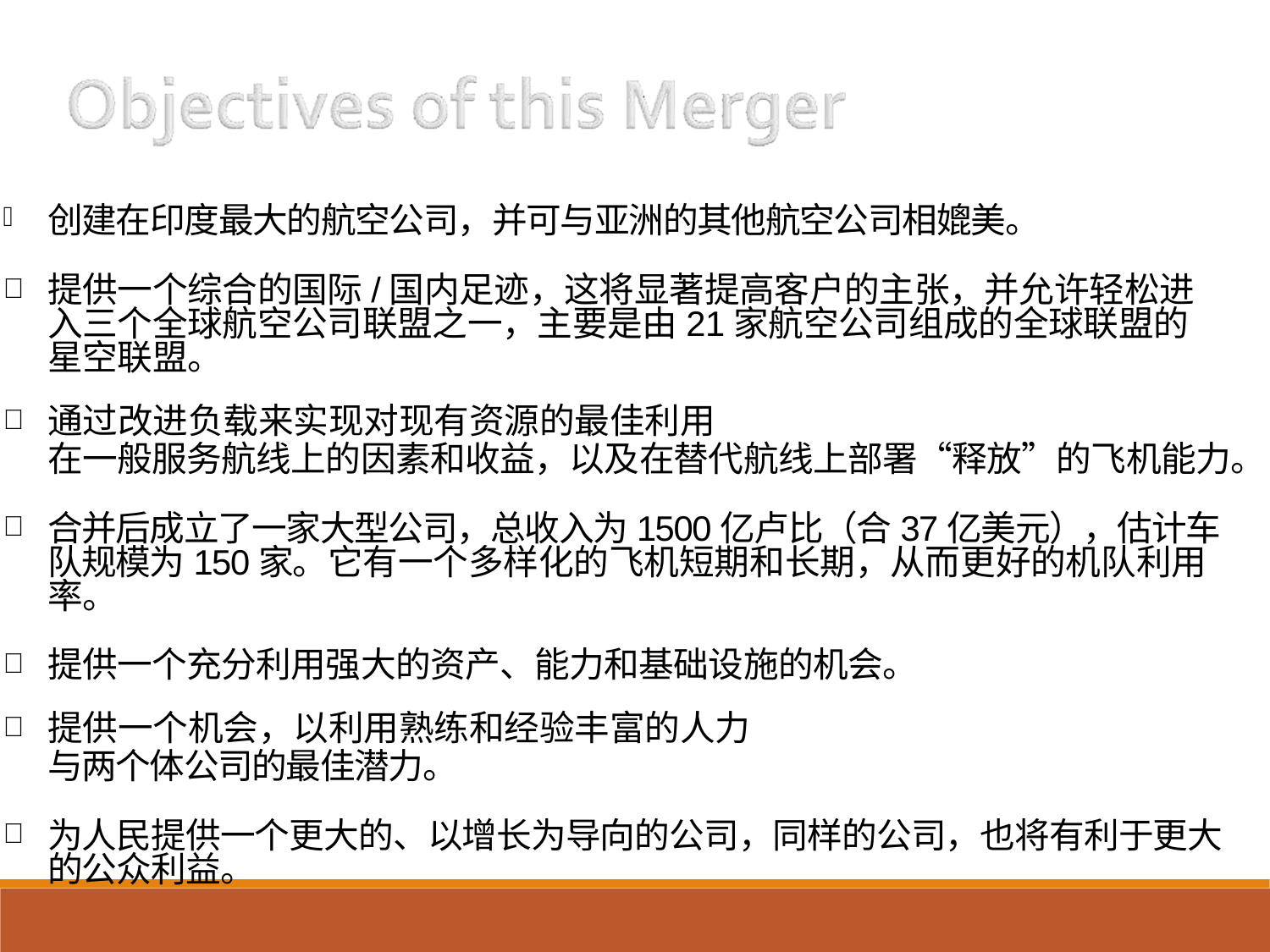

创建在印度最大的航空公司，并可与亚洲的其他航空公司相媲美。

提供一个综合的国际/国内足迹，这将显著提高客户的主张，并允许轻松进入三个全球航空公司联盟之一，主要是由21家航空公司组成的全球联盟的星空联盟。
通过改进负载来实现对现有资源的最佳利用
在一般服务航线上的因素和收益，以及在替代航线上部署“释放”的飞机能力。

合并后成立了一家大型公司，总收入为1500亿卢比（合37亿美元），估计车队规模为150家。它有一个多样化的飞机短期和长期，从而更好的机队利用率。

提供一个充分利用强大的资产、能力和基础设施的机会。
提供一个机会，以利用熟练和经验丰富的人力
与两个体公司的最佳潜力。

为人民提供一个更大的、以增长为导向的公司，同样的公司，也将有利于更大的公众利益。